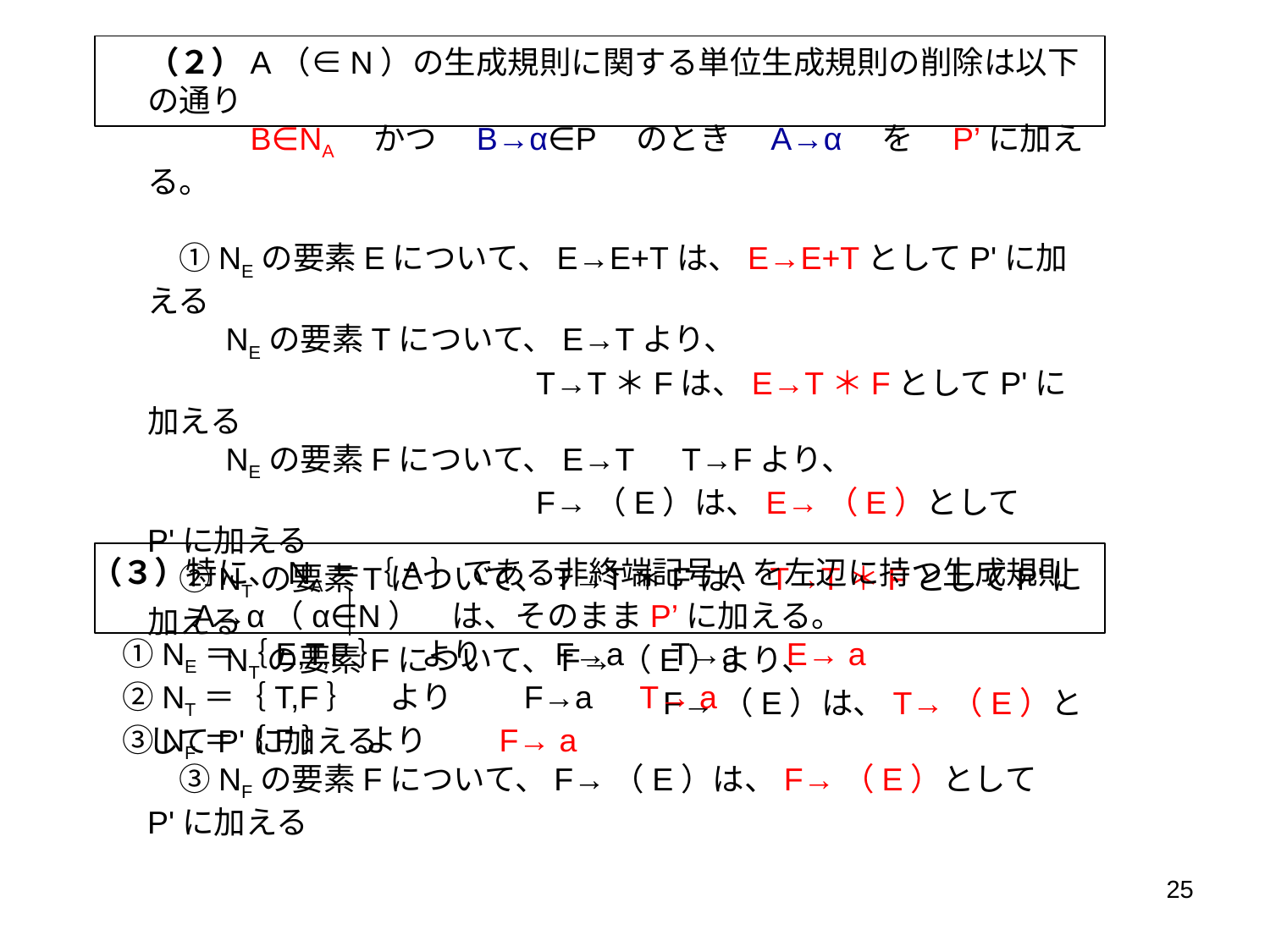

（２）A（∈N）の生成規則に関する単位生成規則の削除は以下の通り
　　　B∈NA　かつ　B→α∈P　のとき　A→α　を　P’に加える。

　①NEの要素Eについて、E→E+Tは、E→E+TとしてP'に加える
　　 NEの要素Tについて、E→Tより、
		　　　　T→T＊Fは、E→T＊FとしてP'に加える
　　 NEの要素Fについて、E→T　T→Fより、
		　　　　F→（E）は、E→（E）としてP'に加える
　②NTの要素Tについて、T→T＊Fは、T→T＊FとしてP'に加える
　　 NTの要素Fについて、F→（E）より、
　　　　　　　　　　　　　　　　F→（E）は、T→（E）としてP'に加える
　③NFの要素Fについて、F→（E）は、F→（E）としてP'に加える

（３）特に、NA＝｛A｝である非終端記号Aを左辺に持つ生成規則
　　　A→α（α∈N）　は、そのままP’に加える。
　①NE＝｛E,T,F｝　より　　F→a　T→a　E→ a
　②NT＝｛T,F｝　より　　F→a　T→ a
　③NF＝｛F｝　より　　F→ a
25